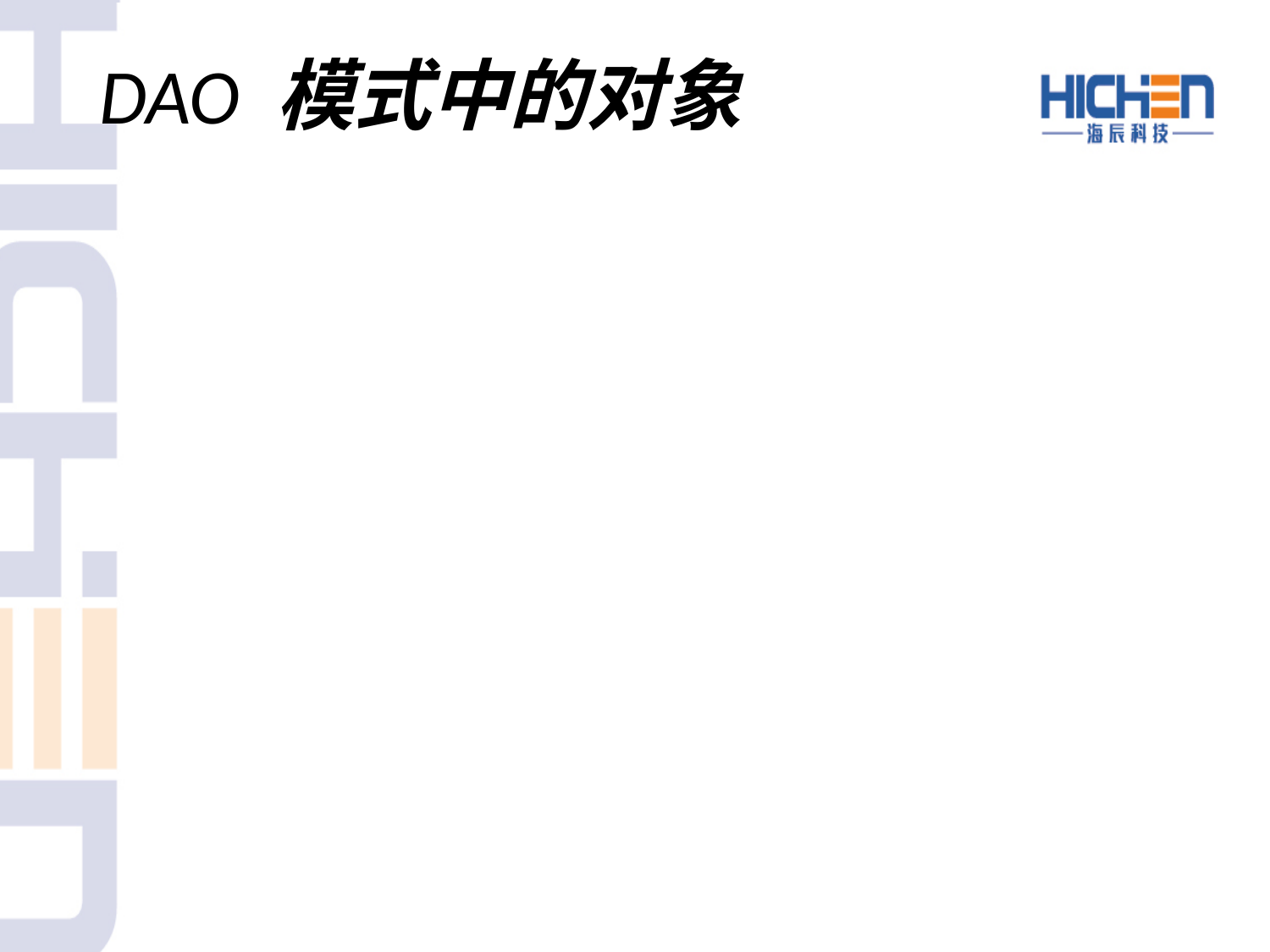

# DAO 模式中的对象
Business Object
代表数据的使用者
DataAccessObject
抽象并封装了对底层数据源的操作
DataSource
数据源
TransferObject
表示数据的Java Bean